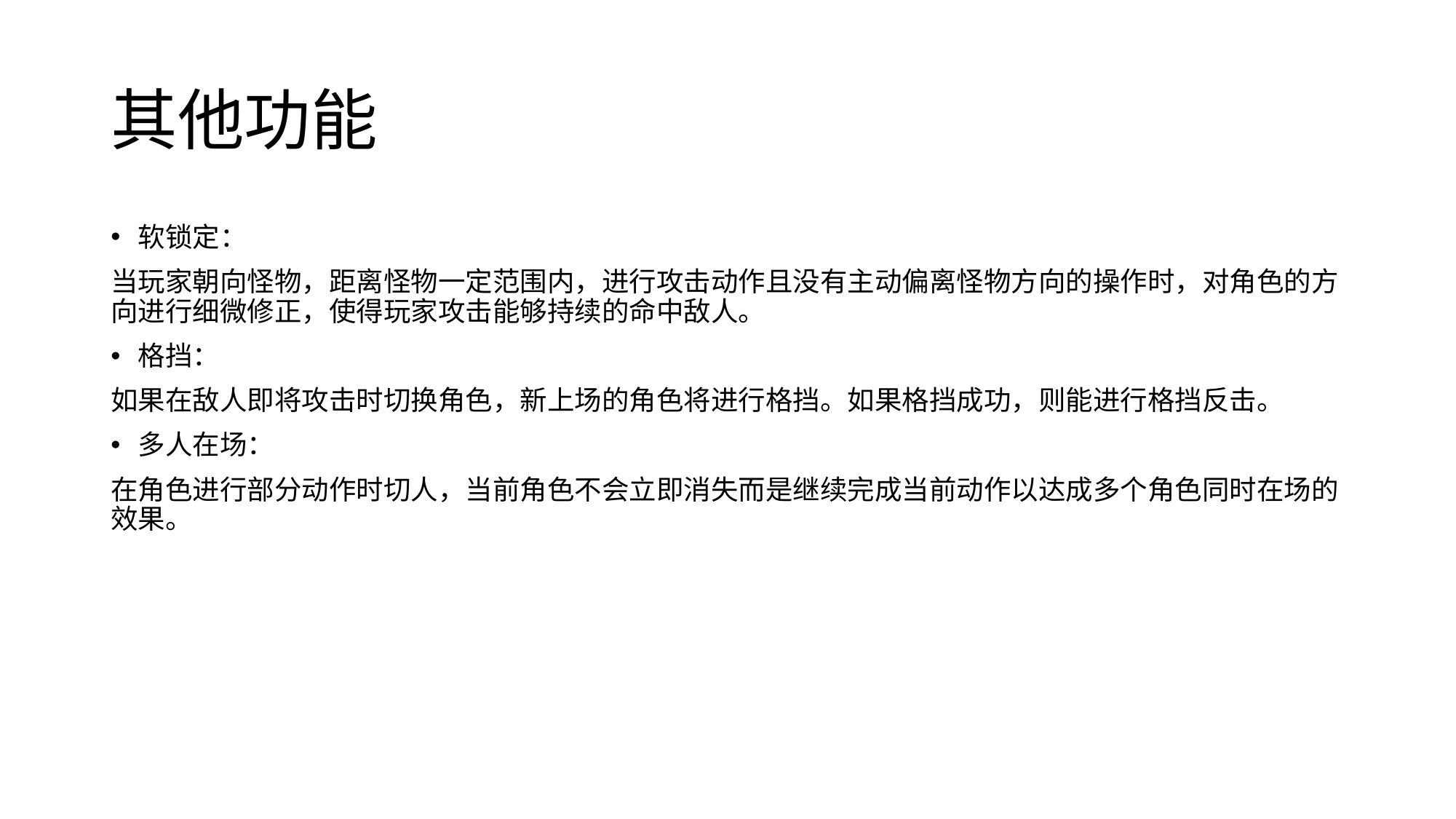

# 其他功能
软锁定：
当玩家朝向怪物，距离怪物一定范围内，进行攻击动作且没有主动偏离怪物方向的操作时，对角色的方向进行细微修正，使得玩家攻击能够持续的命中敌人。
格挡：
如果在敌人即将攻击时切换角色，新上场的角色将进行格挡。如果格挡成功，则能进行格挡反击。
多人在场：
在角色进行部分动作时切人，当前角色不会立即消失而是继续完成当前动作以达成多个角色同时在场的效果。